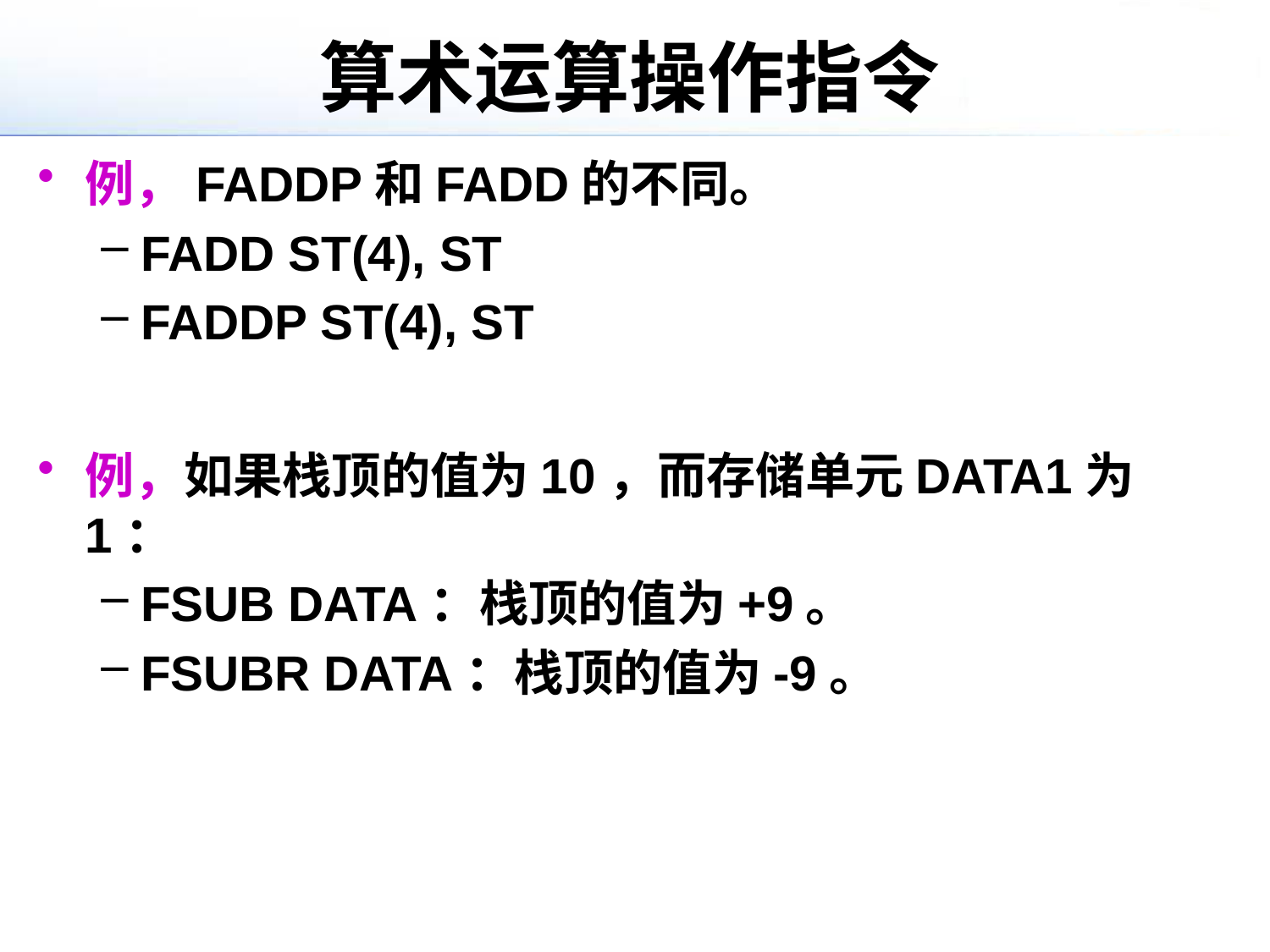

# 算术运算操作指令
例，FADDP和FADD的不同。
FADD ST(4), ST
FADDP ST(4), ST

例，如果栈顶的值为10，而存储单元DATA1为1：
FSUB DATA：栈顶的值为+9。
FSUBR DATA：栈顶的值为-9。